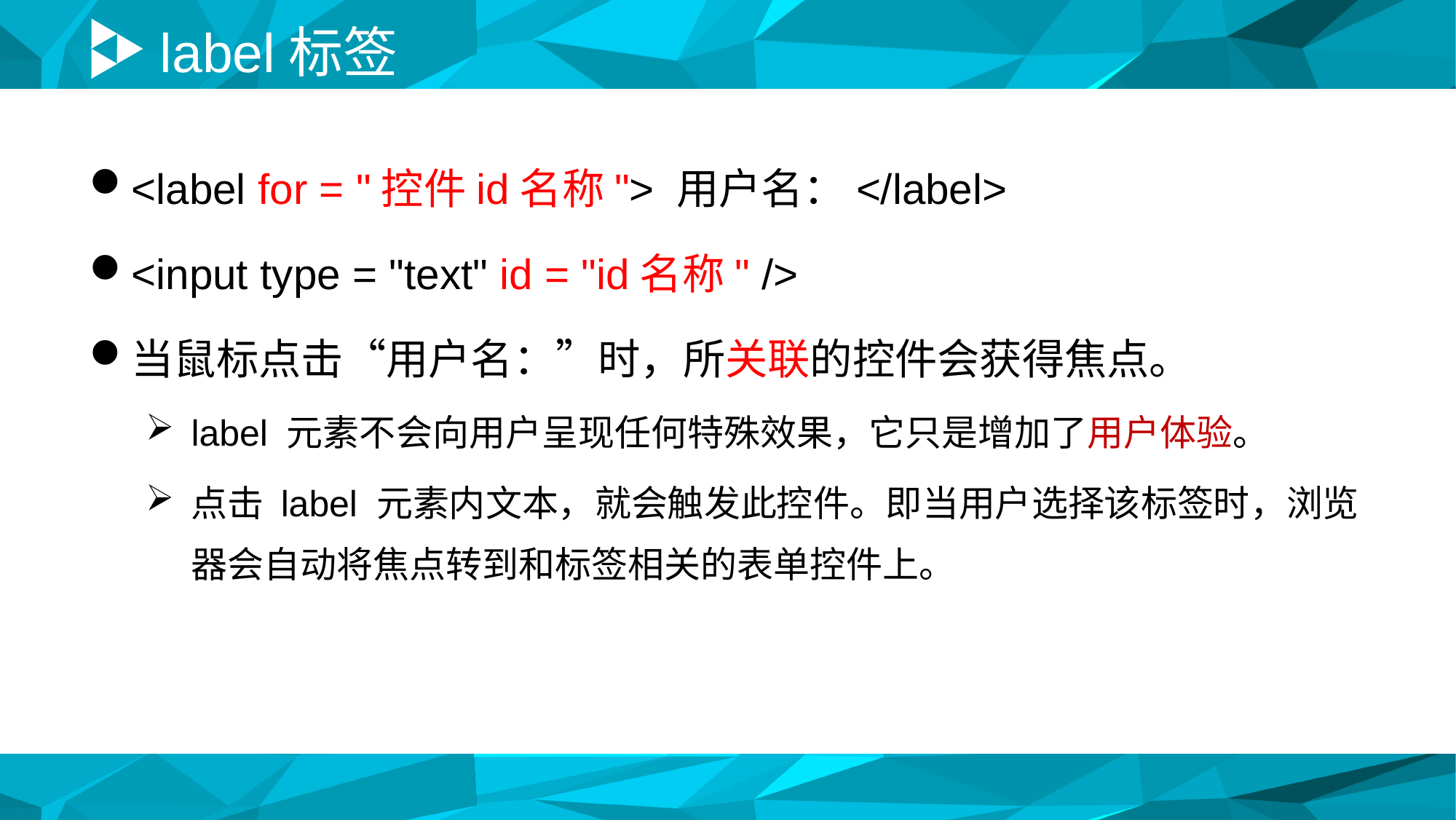

# label标签
<label for = "控件id名称"> 用户名：</label>
<input type = "text" id = "id名称" />
当鼠标点击“用户名：”时，所关联的控件会获得焦点。
label 元素不会向用户呈现任何特殊效果，它只是增加了用户体验。
点击 label 元素内文本，就会触发此控件。即当用户选择该标签时，浏览器会自动将焦点转到和标签相关的表单控件上。